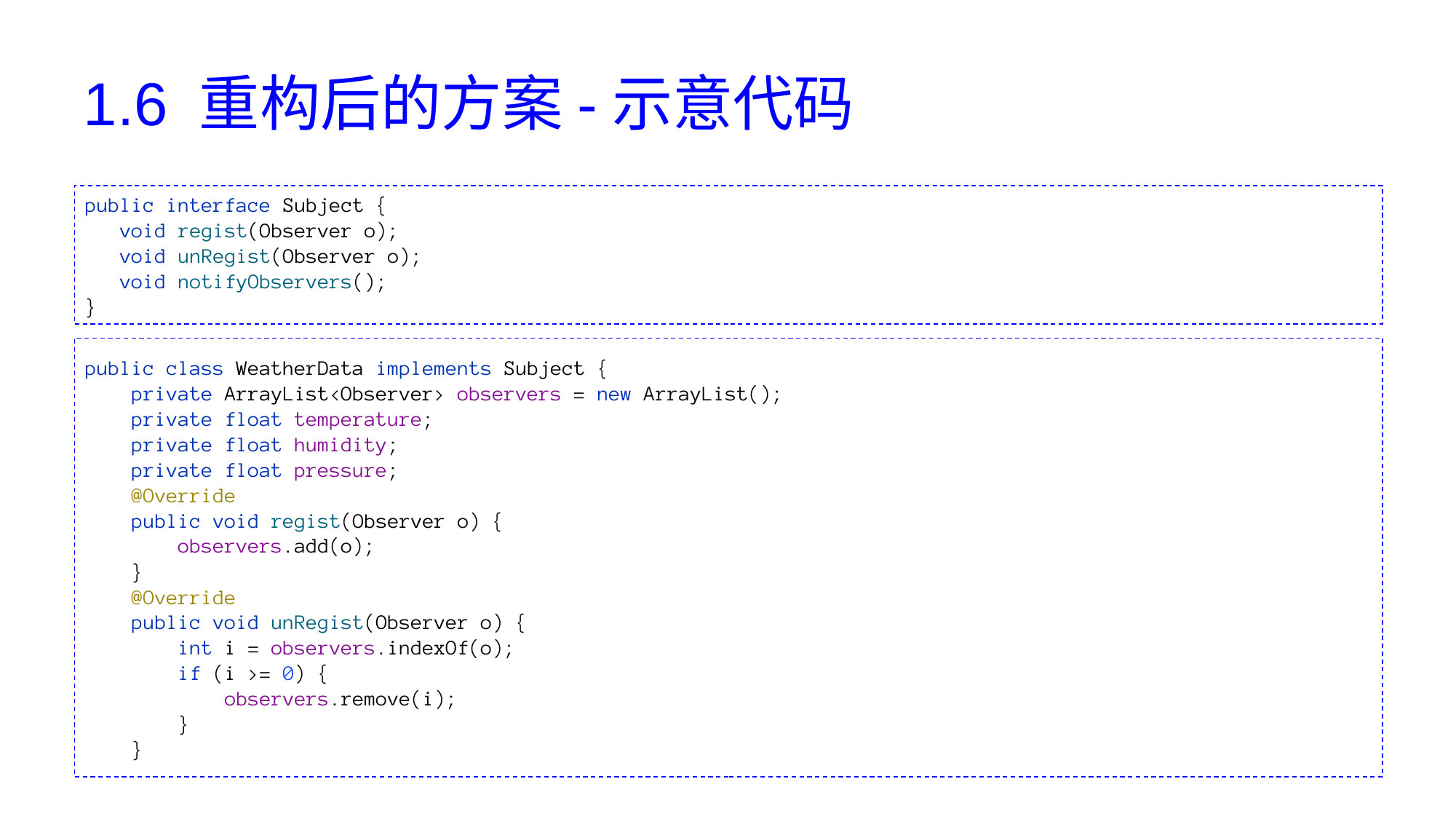

# 1.6 重构后的方案-示意代码
public interface Subject {
   void regist(Observer o);
   void unRegist(Observer o);
   void notifyObservers();
}
public class WeatherData implements Subject {
    private ArrayList<Observer> observers = new ArrayList();
    private float temperature;
    private float humidity;
    private float pressure;
    @Override
    public void regist(Observer o) {
        observers.add(o);
    }
    @Override
    public void unRegist(Observer o) {
        int i = observers.indexOf(o);
        if (i >= 0) {
            observers.remove(i);
        }
    }
18